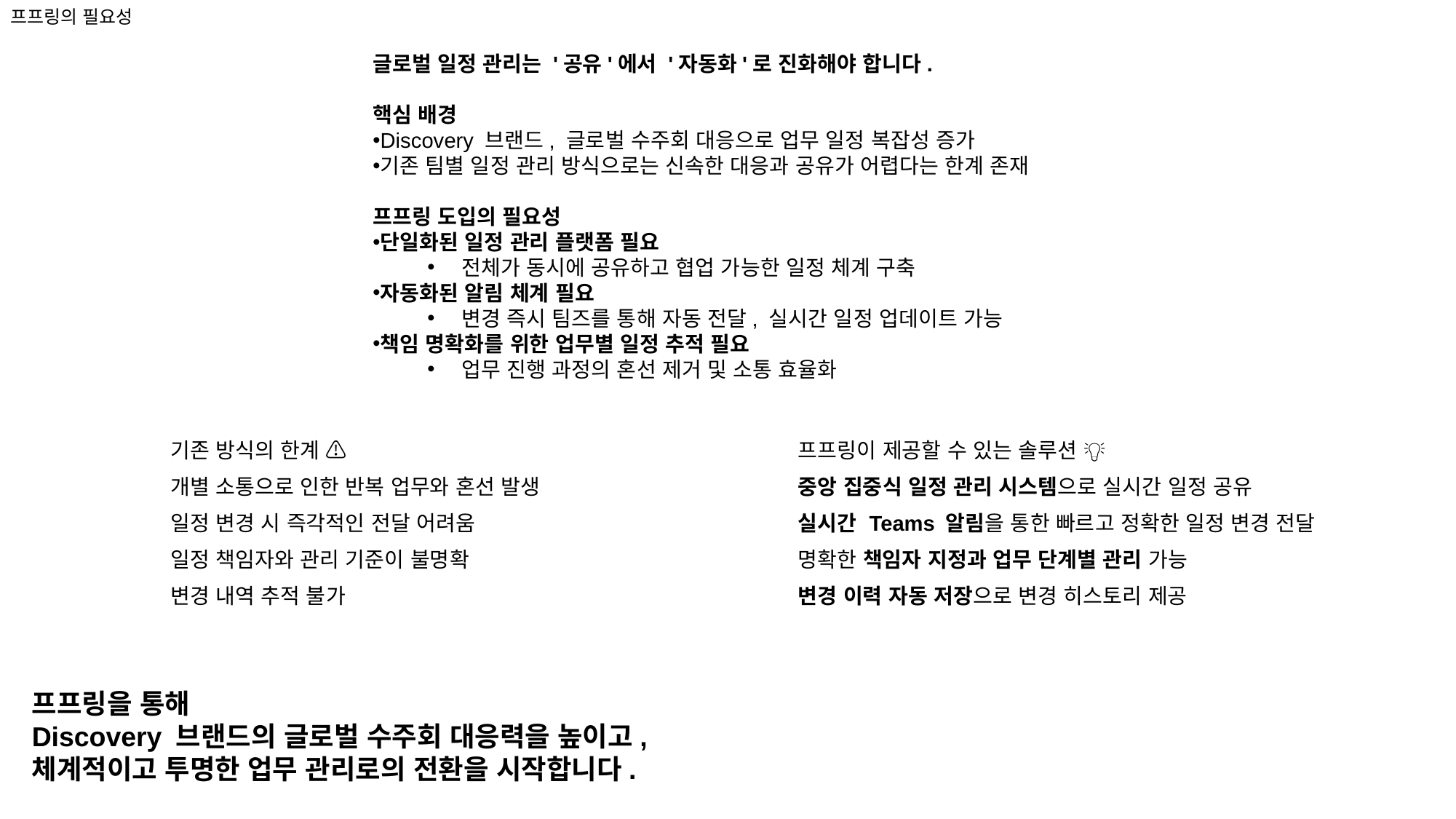

프프링의 필요성
글로벌 일정 관리는 '공유'에서 '자동화'로 진화해야 합니다.

핵심 배경
Discovery 브랜드, 글로벌 수주회 대응으로 업무 일정 복잡성 증가
기존 팀별 일정 관리 방식으로는 신속한 대응과 공유가 어렵다는 한계 존재

프프링 도입의 필요성
단일화된 일정 관리 플랫폼 필요
전체가 동시에 공유하고 협업 가능한 일정 체계 구축
자동화된 알림 체계 필요
변경 즉시 팀즈를 통해 자동 전달, 실시간 일정 업데이트 가능
책임 명확화를 위한 업무별 일정 추적 필요
업무 진행 과정의 혼선 제거 및 소통 효율화
| 기존 방식의 한계 ⚠️ | 프프링이 제공할 수 있는 솔루션 💡 |
| --- | --- |
| 개별 소통으로 인한 반복 업무와 혼선 발생 | 중앙 집중식 일정 관리 시스템으로 실시간 일정 공유 |
| 일정 변경 시 즉각적인 전달 어려움 | 실시간 Teams 알림을 통한 빠르고 정확한 일정 변경 전달 |
| 일정 책임자와 관리 기준이 불명확 | 명확한 책임자 지정과 업무 단계별 관리 가능 |
| 변경 내역 추적 불가 | 변경 이력 자동 저장으로 변경 히스토리 제공 |

프프링을 통해
Discovery 브랜드의 글로벌 수주회 대응력을 높이고,
체계적이고 투명한 업무 관리로의 전환을 시작합니다.